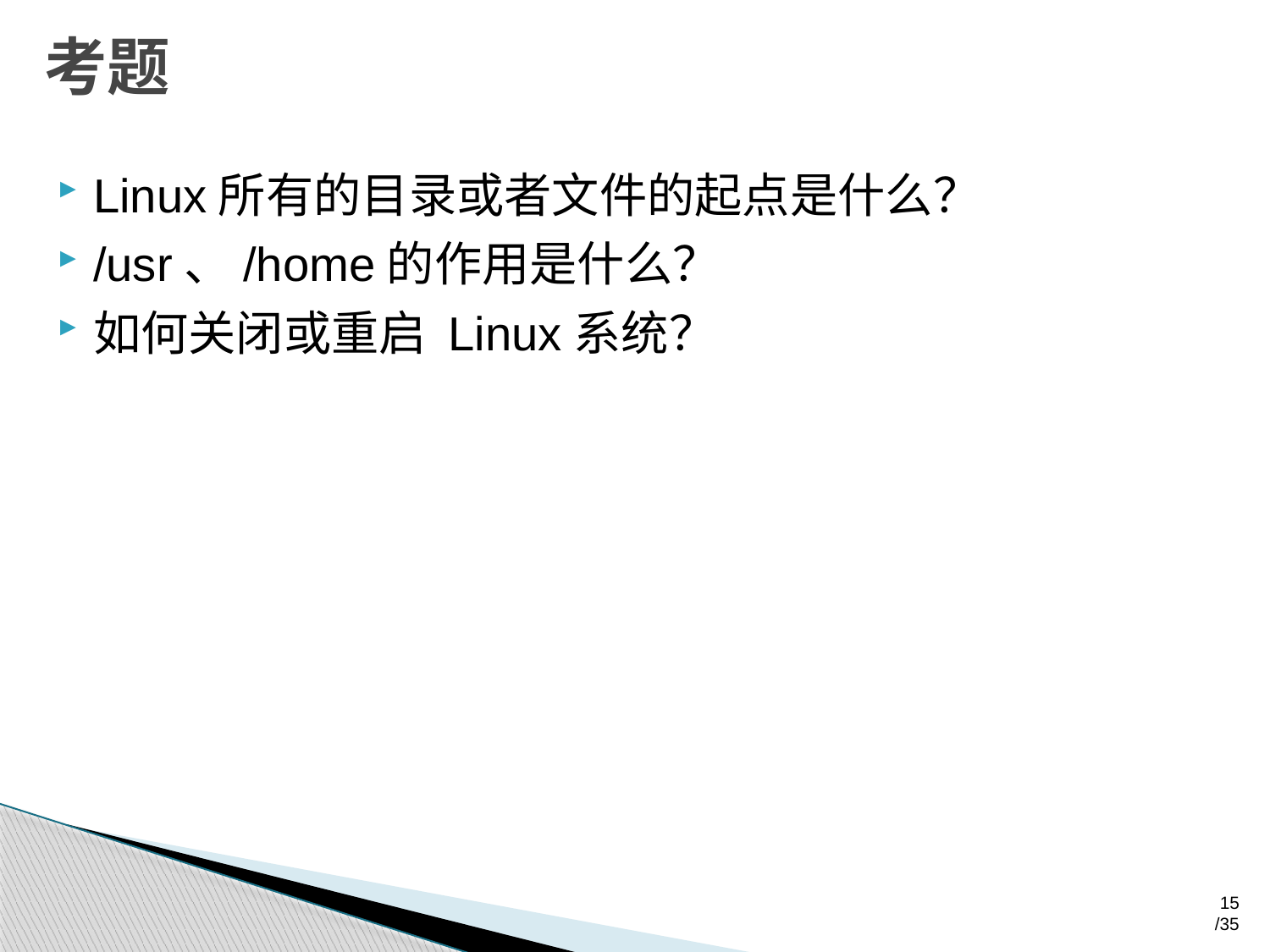

# 考题
Linux所有的目录或者文件的起点是什么？
/usr、/home的作用是什么？
如何关闭或重启 Linux系统？
15/35